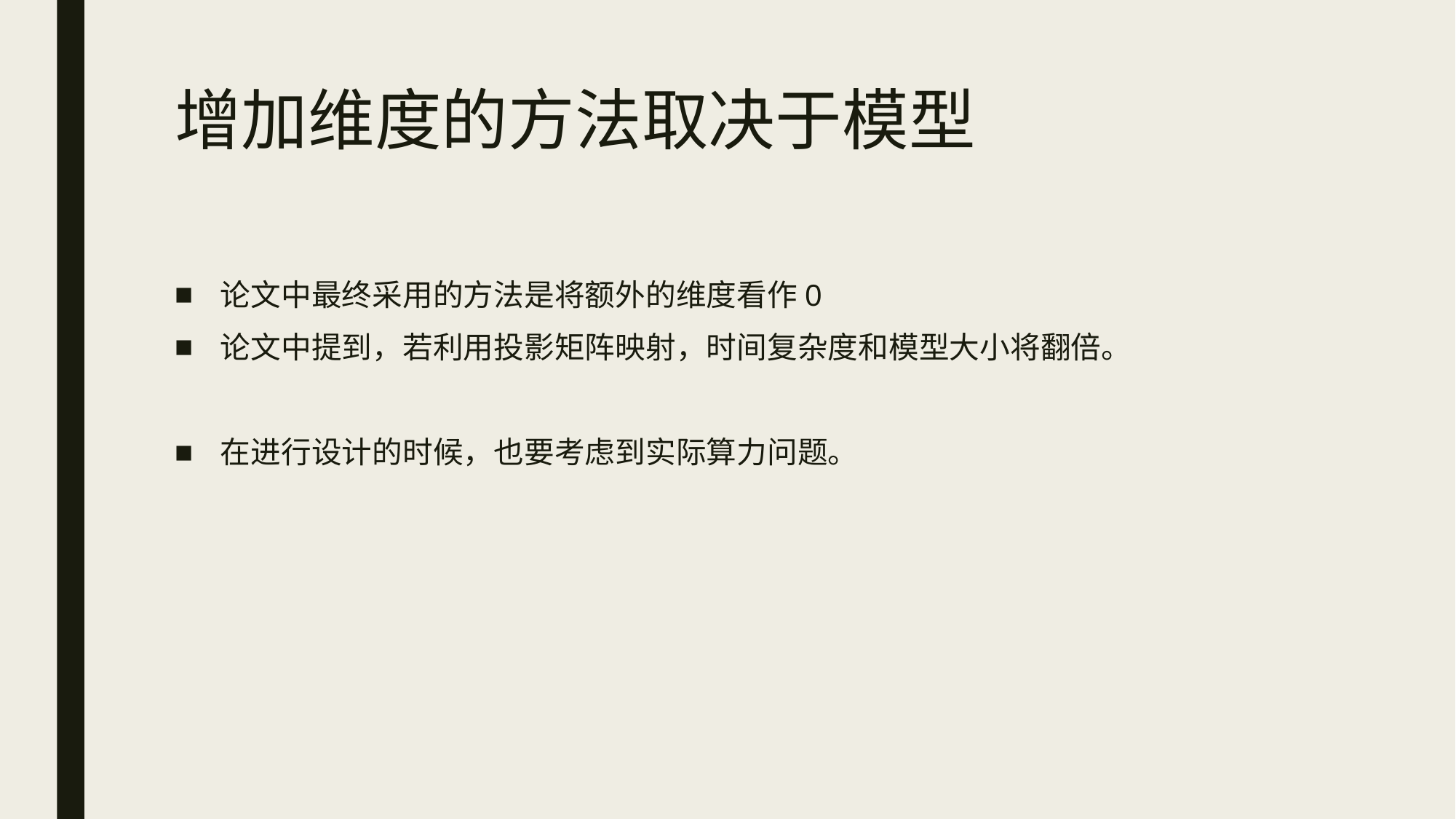

# 增加维度的方法取决于模型
论文中最终采用的方法是将额外的维度看作0
论文中提到，若利用投影矩阵映射，时间复杂度和模型大小将翻倍。

在进行设计的时候，也要考虑到实际算力问题。